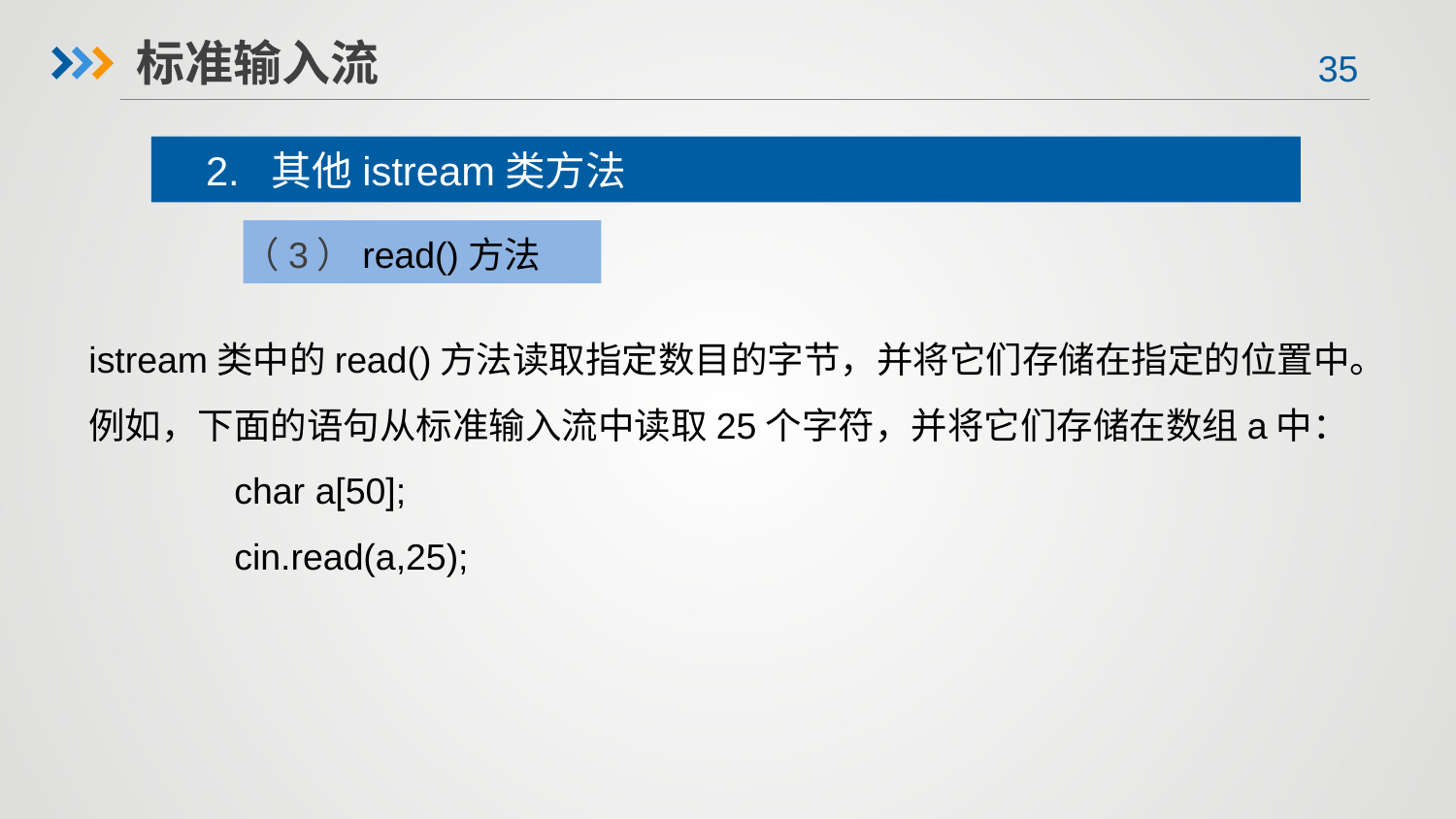

标准输入流

2.  其他istream类方法

（3）read()方法
istream类中的read()方法读取指定数目的字节，并将它们存储在指定的位置中。
例如，下面的语句从标准输入流中读取25个字符，并将它们存储在数组a中：
	char a[50];
	cin.read(a,25);